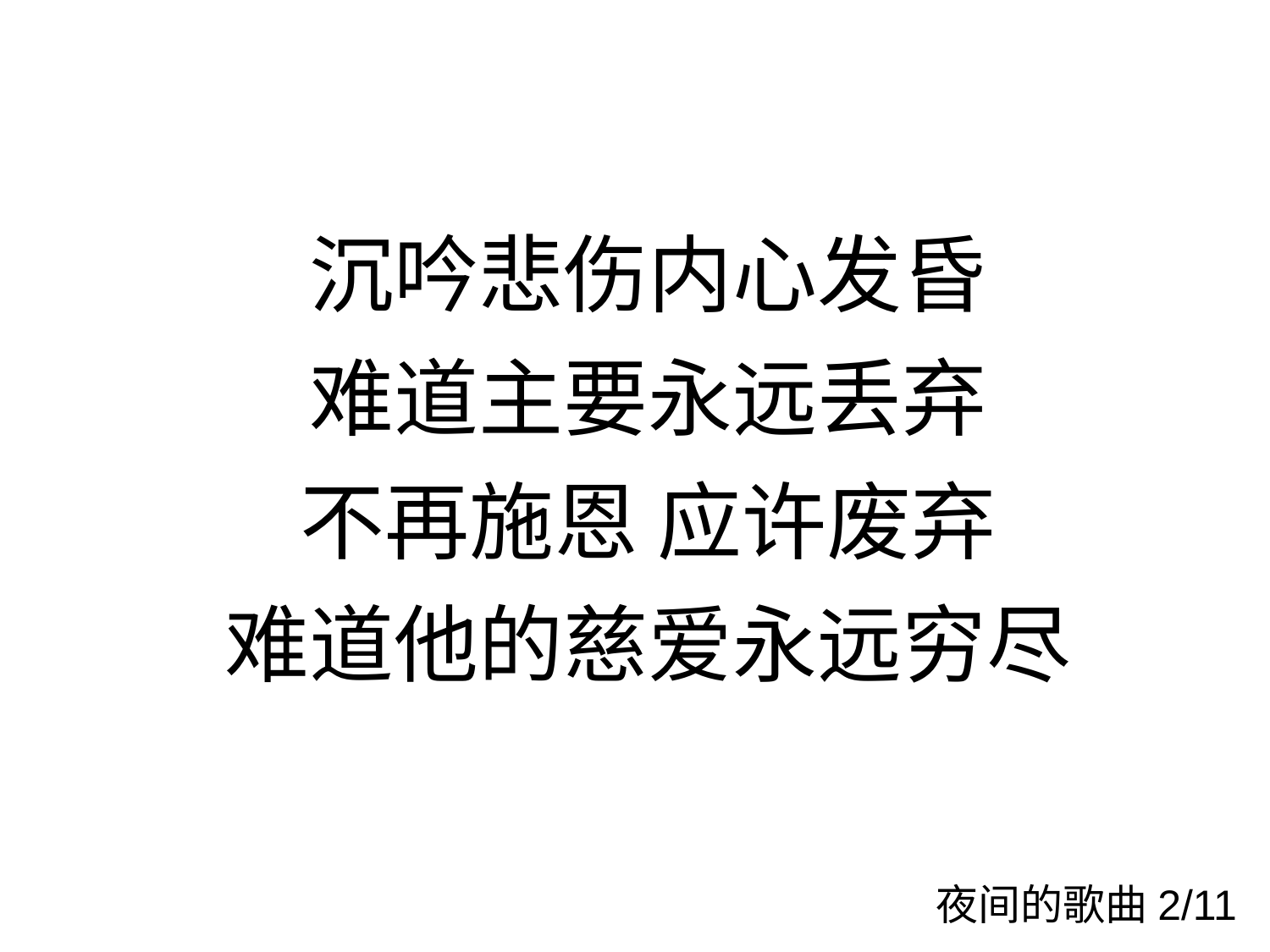

沉吟悲伤内心发昏
难道主要永远丢弃
不再施恩 应许废弃
难道他的慈爱永远穷尽
夜间的歌曲2/11